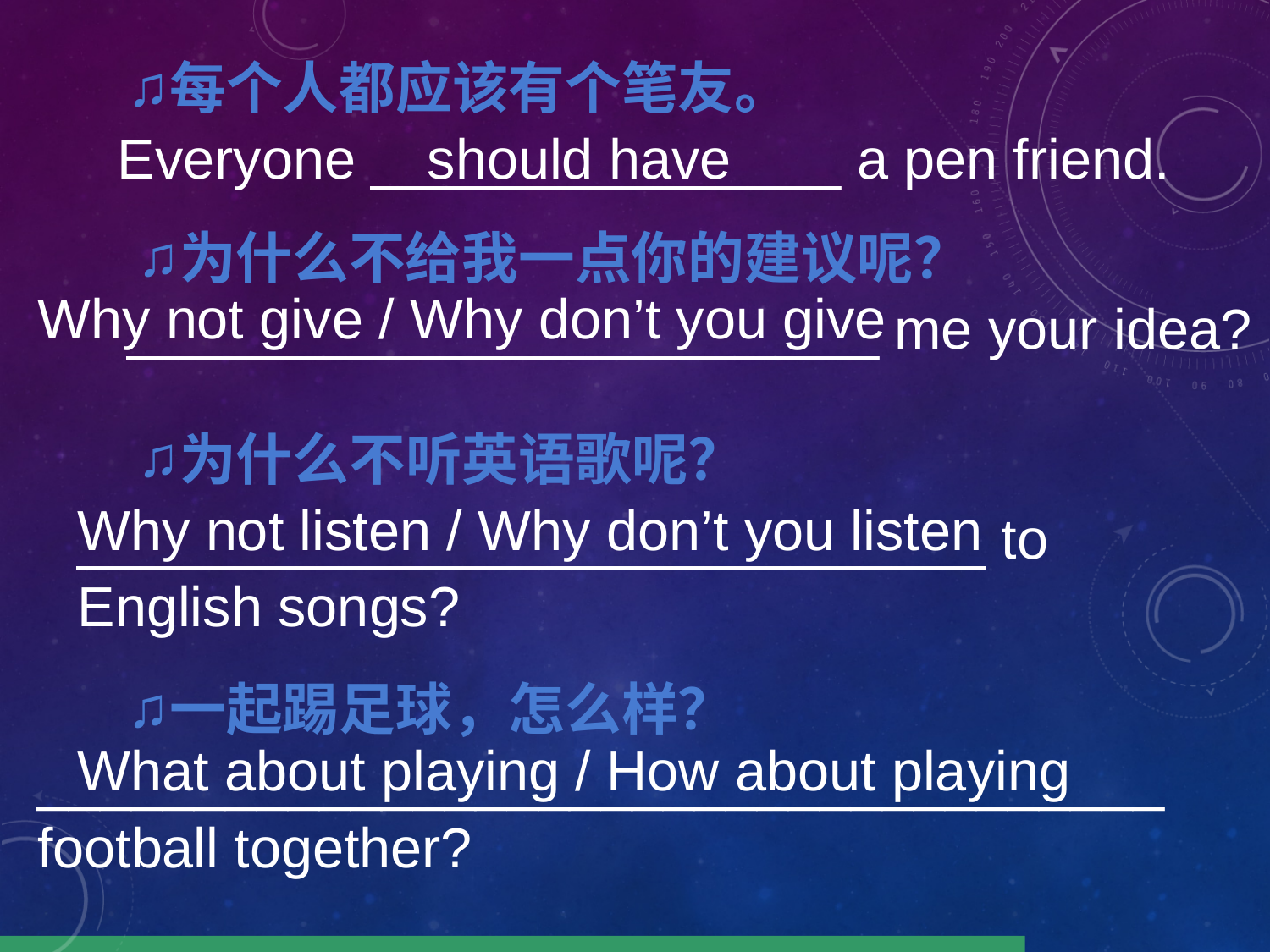

每个人都应该有个笔友。
Everyone _______________ a pen friend.
should have
为什么不给我一点你的建议呢？
Why not give / Why don’t you give
________________________ me your idea?
为什么不听英语歌呢？
Why not listen / Why don’t you listen
_____________________________ to English songs?
一起踢足球，怎么样？
What about playing / How about playing
____________________________________football together?